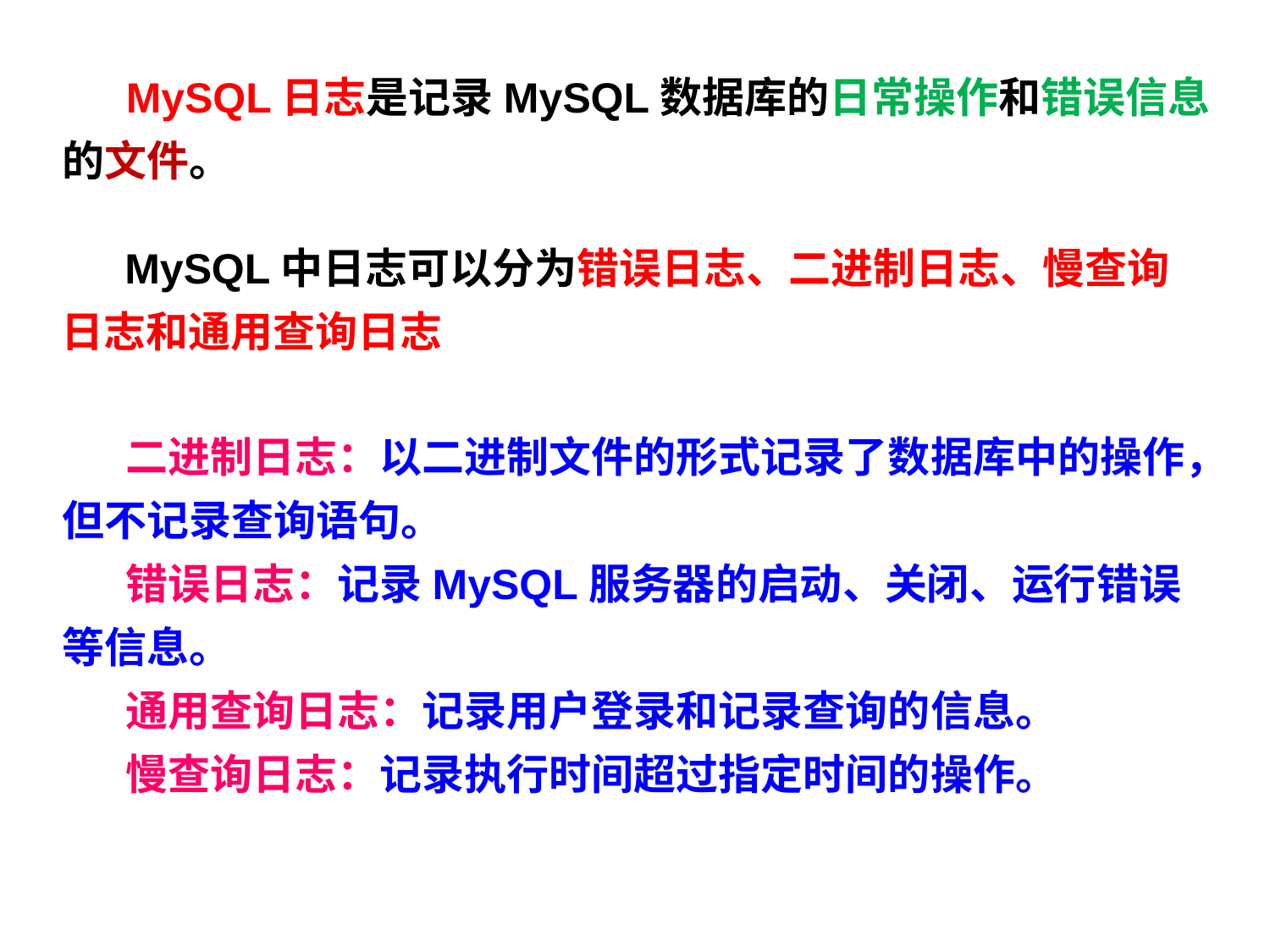

MySQL日志是记录MySQL数据库的日常操作和错误信息的文件。
MySQL中日志可以分为错误日志、二进制日志、慢查询日志和通用查询日志
二进制日志：以二进制文件的形式记录了数据库中的操作，但不记录查询语句。
错误日志：记录MySQL服务器的启动、关闭、运行错误等信息。
通用查询日志：记录用户登录和记录查询的信息。
慢查询日志：记录执行时间超过指定时间的操作。